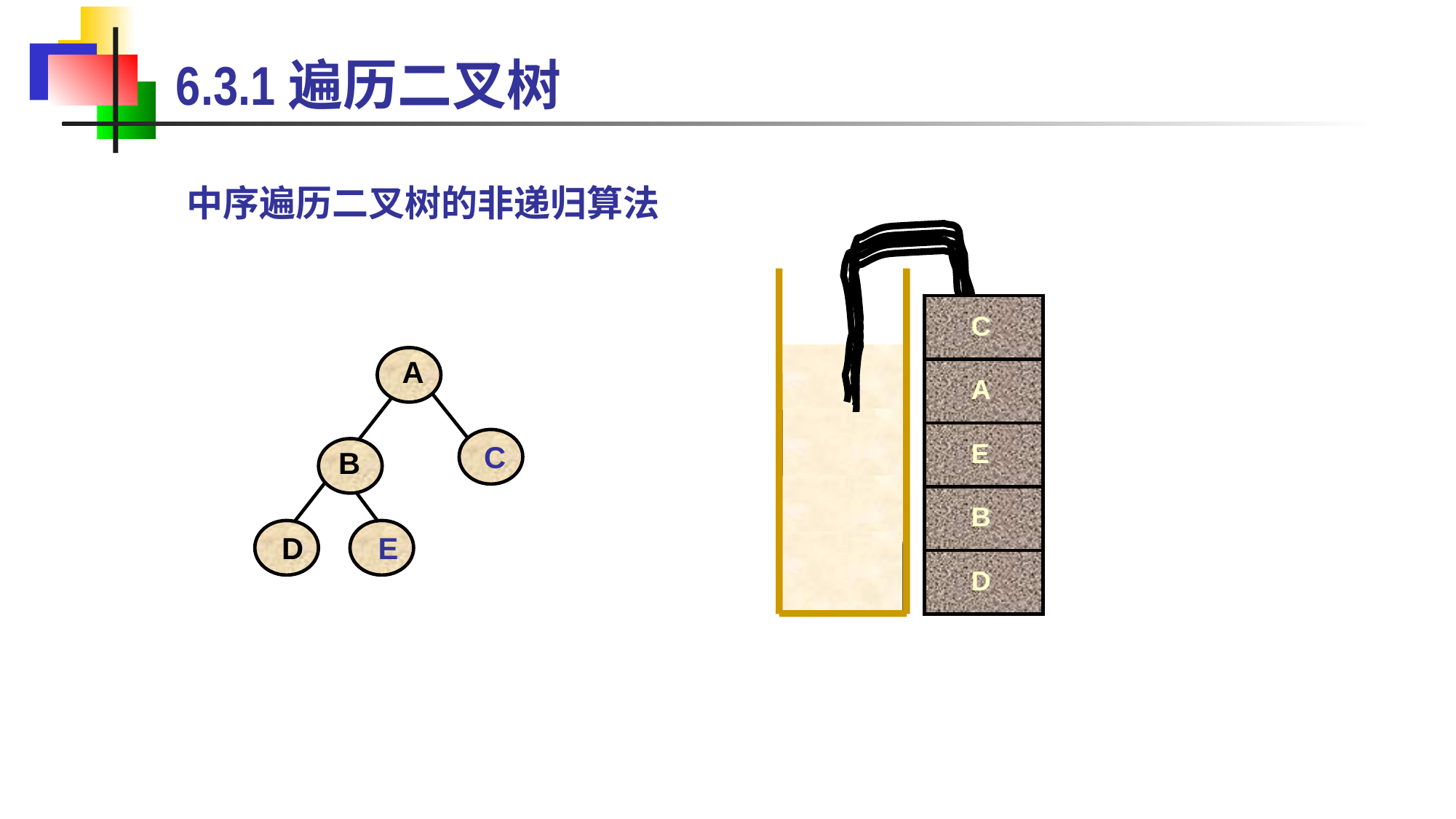

6.3.1遍历二叉树
中序遍历二叉树的非递归算法

C

A
C

B
D
E

NIL

A

NIL

D

NIL

E

NIL

E

B

NIL

B

C

A

NIL

D